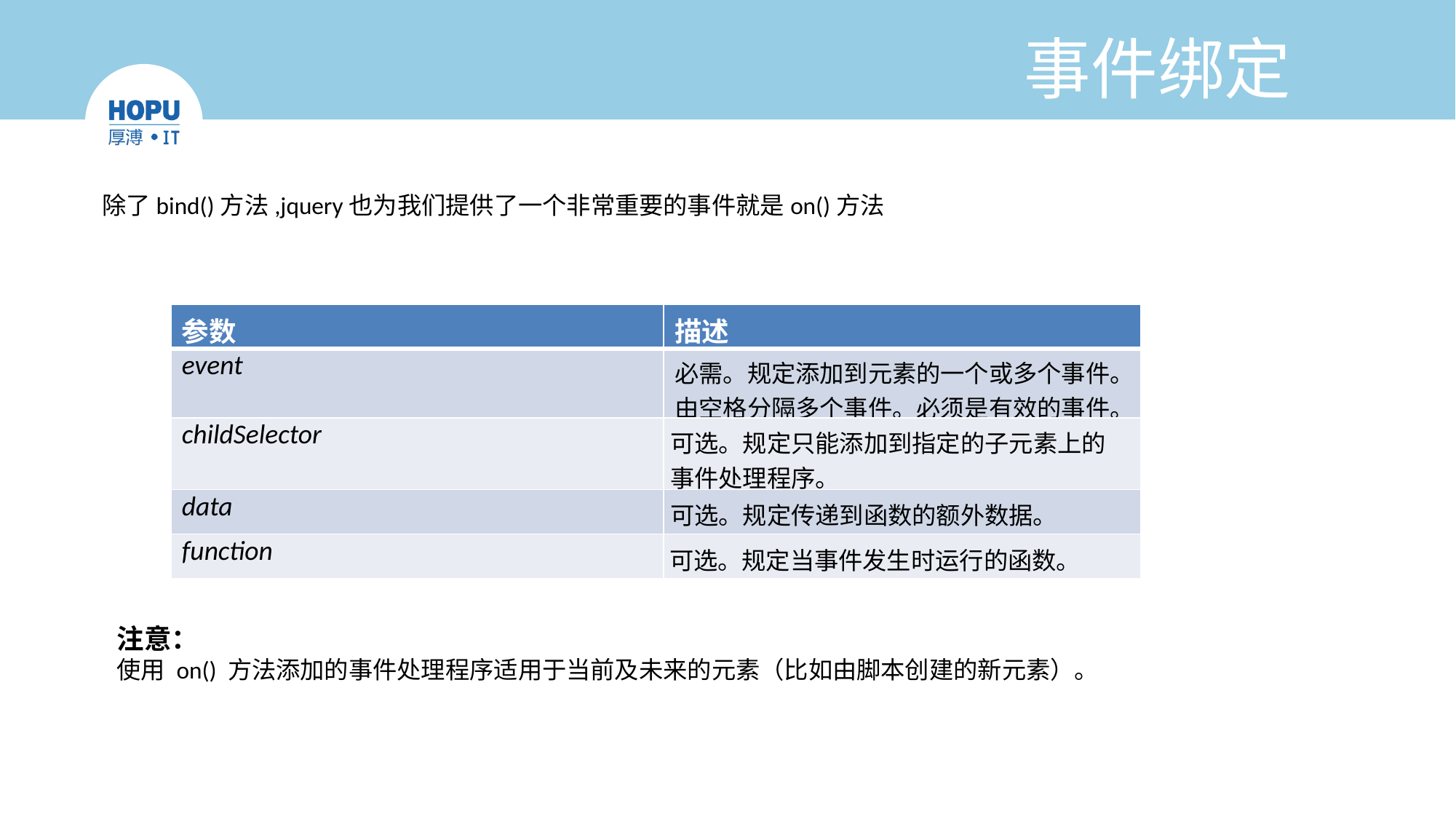

# 事件绑定
除了bind()方法,jquery也为我们提供了一个非常重要的事件就是on()方法

| 参数 | 描述 |
| --- | --- |
| event | 必需。规定添加到元素的一个或多个事件。 由空格分隔多个事件。必须是有效的事件。 |
| childSelector | 可选。规定只能添加到指定的子元素上的事件处理程序。 |
| data | 可选。规定传递到函数的额外数据。 |
| function | 可选。规定当事件发生时运行的函数。 |
注意：
使用 on() 方法添加的事件处理程序适用于当前及未来的元素（比如由脚本创建的新元素）。